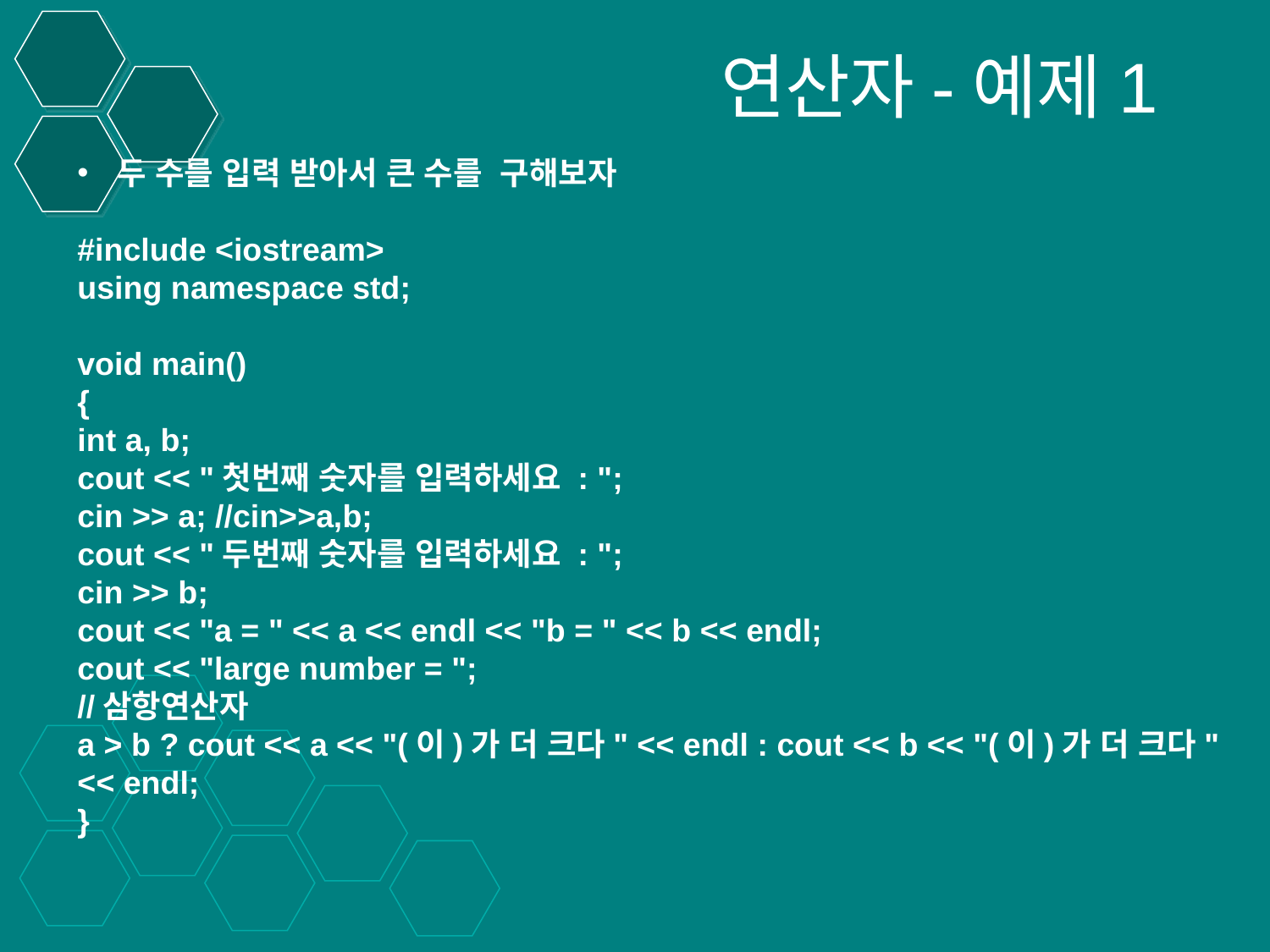

연산자-예제1
두 수를 입력 받아서 큰 수를  구해보자

#include <iostream>
using namespace std;

void main()
{
int a, b;
cout << "첫번째 숫자를 입력하세요 : ";
cin >> a; //cin>>a,b;
cout << "두번째 숫자를 입력하세요 : ";
cin >> b;
cout << "a = " << a << endl << "b = " << b << endl;
cout << "large number = ";
//삼항연산자
a > b ? cout << a << "(이)가 더 크다" << endl : cout << b << "(이)가 더 크다" << endl;
}